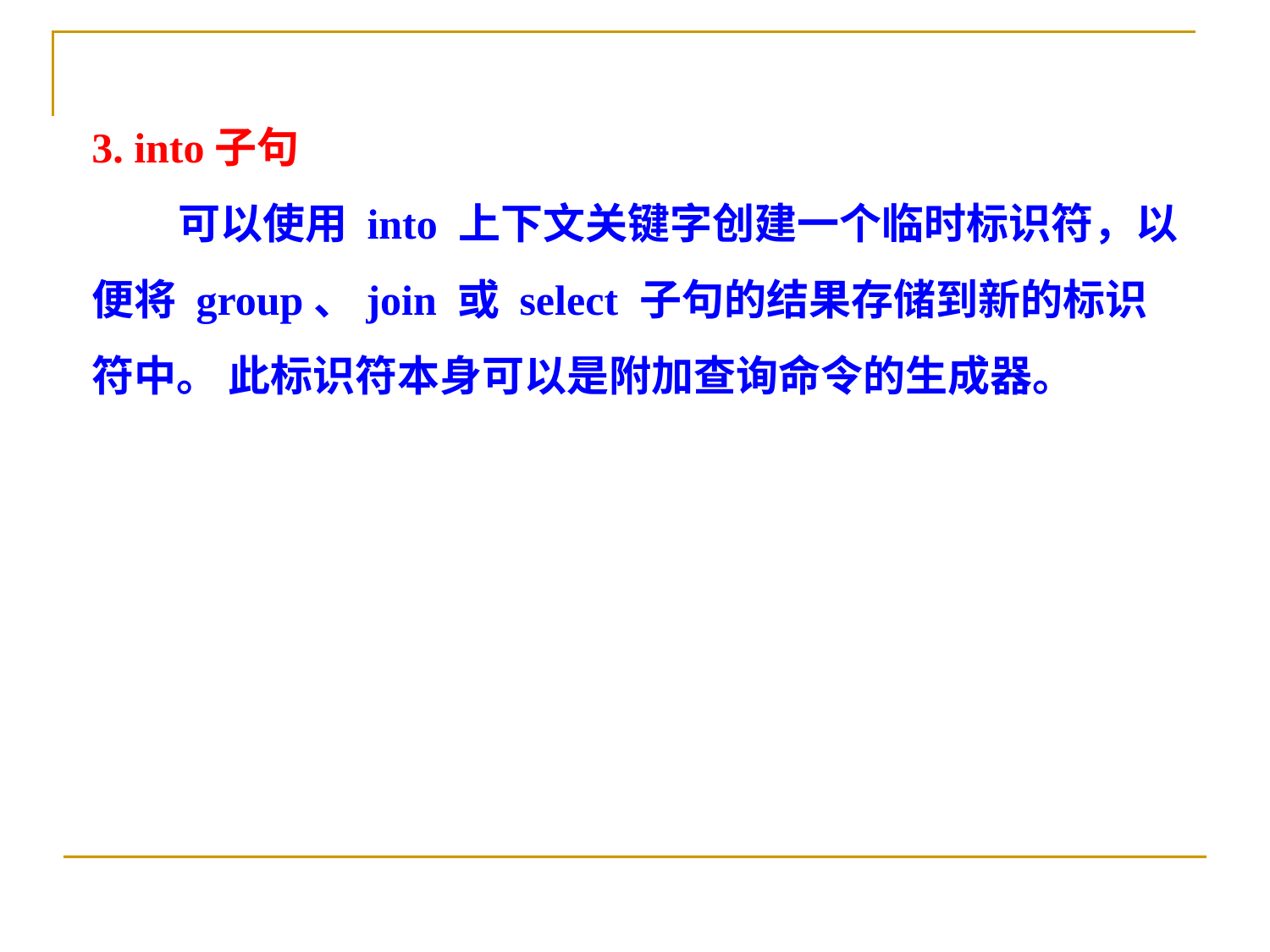

3. into子句
        可以使用 into 上下文关键字创建一个临时标识符，以便将 group、join 或 select 子句的结果存储到新的标识符中。 此标识符本身可以是附加查询命令的生成器。